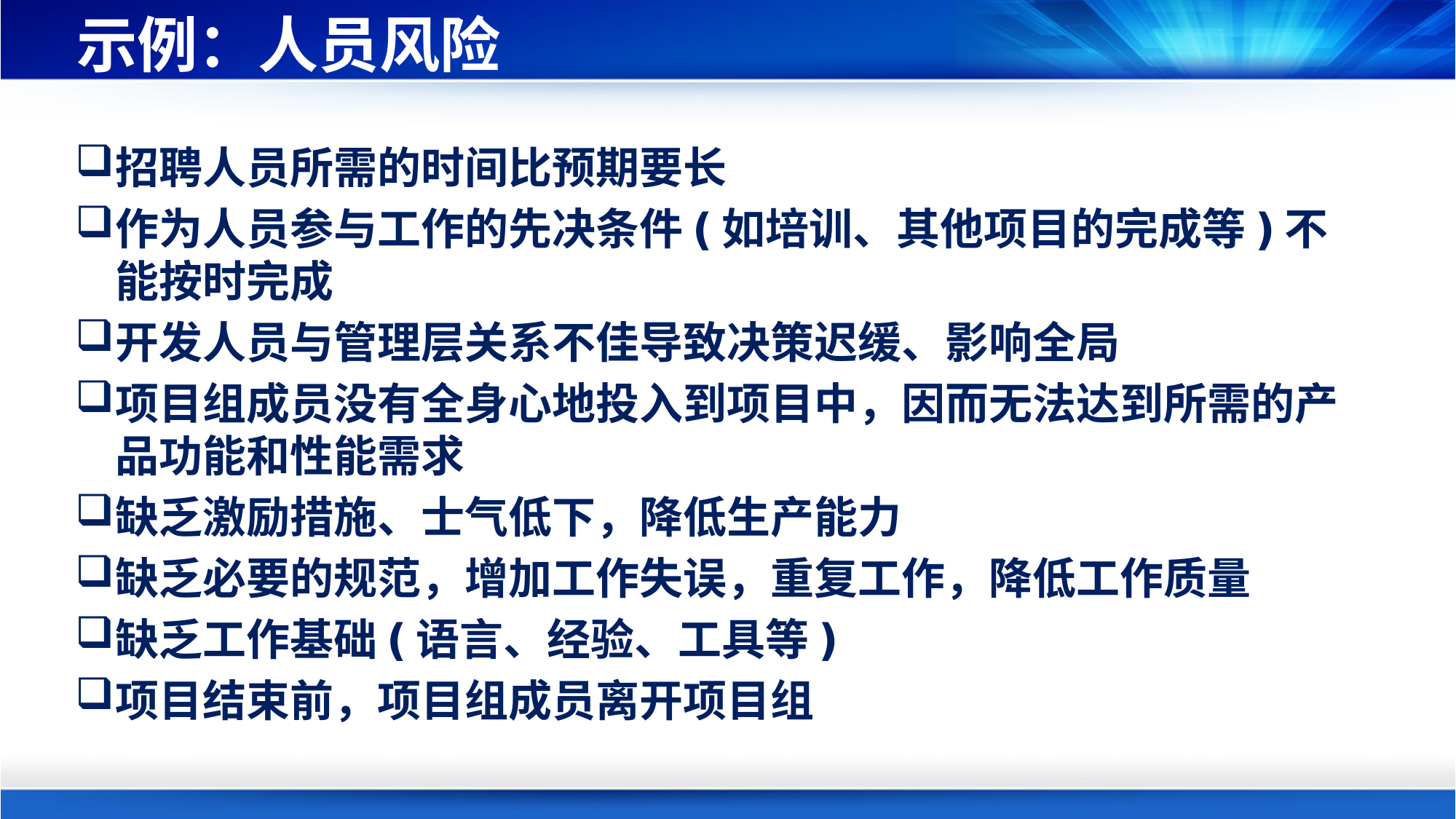

# 示例：人员风险
招聘人员所需的时间比预期要长
作为人员参与工作的先决条件(如培训、其他项目的完成等)不能按时完成
开发人员与管理层关系不佳导致决策迟缓、影响全局
项目组成员没有全身心地投入到项目中，因而无法达到所需的产品功能和性能需求
缺乏激励措施、士气低下，降低生产能力
缺乏必要的规范，增加工作失误，重复工作，降低工作质量
缺乏工作基础(语言、经验、工具等)
项目结束前，项目组成员离开项目组